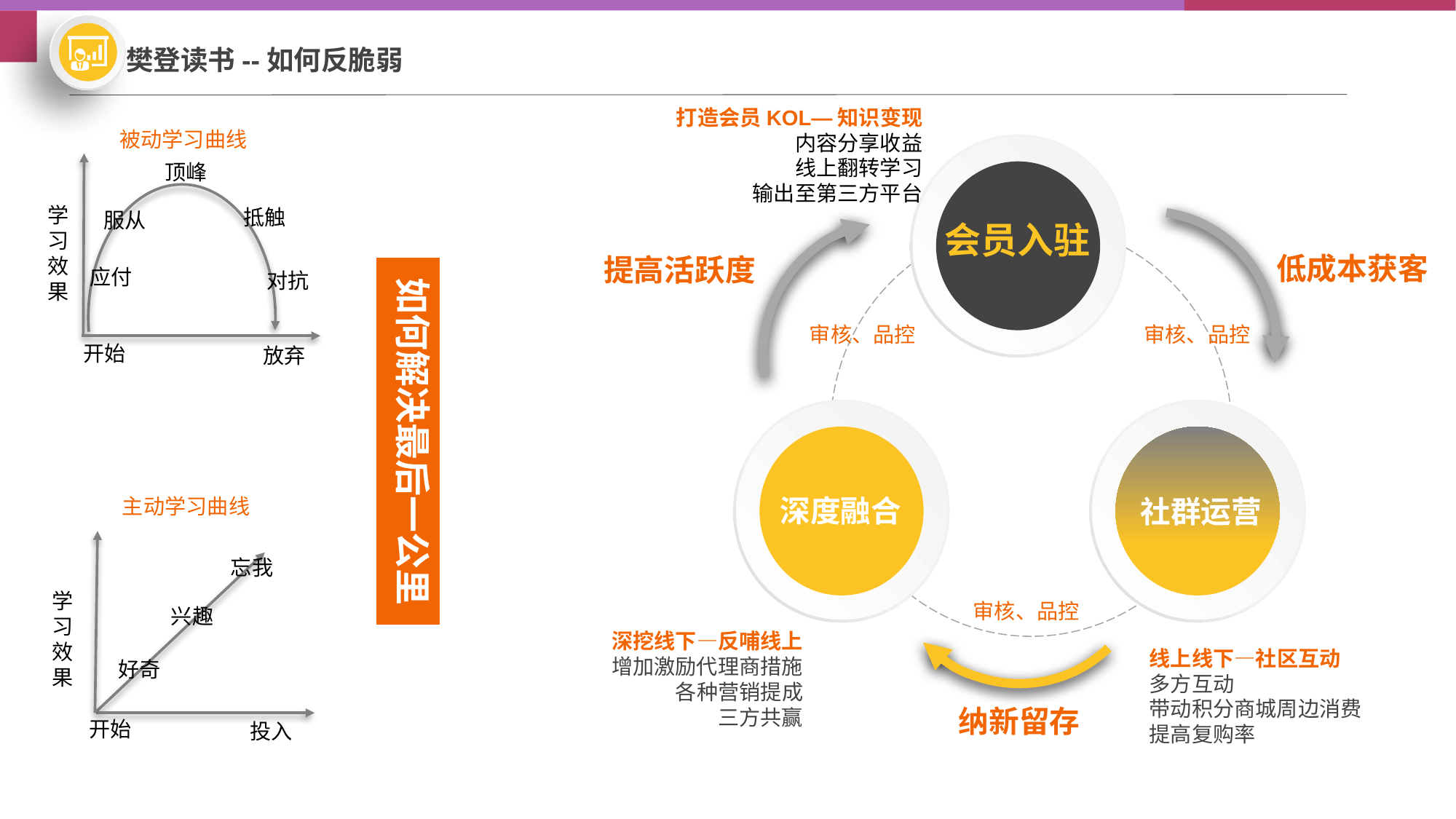

樊登读书--如何反脆弱

打造会员KOL—知识变现
内容分享收益
线上翻转学习
输出至第三方平台
被动学习曲线

顶峰
学
习
效
果
抵触
服从
应付
对抗
开始
放弃

会员入驻

深度融合

社群运营

低成本获客
提高活跃度
如何解决最后一公里
审核、品控
审核、品控
主动学习曲线
忘我
学
习
效
果
兴趣
好奇
投入
审核、品控
深挖线下—反哺线上
增加激励代理商措施
各种营销提成
三方共赢
线上线下—社区互动
多方互动
带动积分商城周边消费
提高复购率
纳新留存
开始